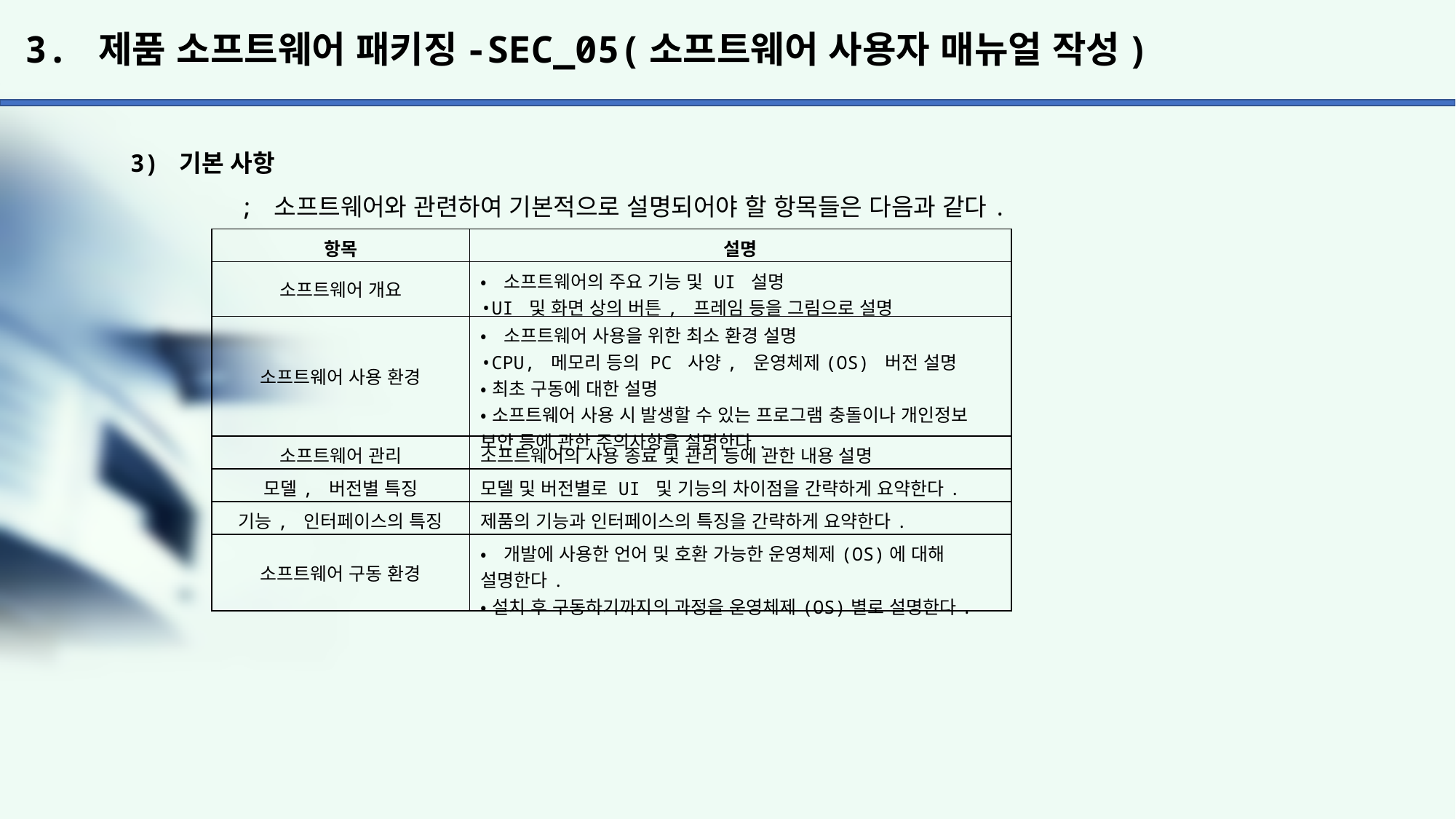

# 3. 제품 소프트웨어 패키징-SEC_05(소프트웨어 사용자 매뉴얼 작성)
3) 기본 사항
	; 소프트웨어와 관련하여 기본적으로 설명되어야 할 항목들은 다음과 같다.

| 항목 | 설명 |
| --- | --- |
| 소프트웨어 개요 | •소프트웨어의 주요 기능 및 UI 설명 •UI 및 화면 상의 버튼, 프레임 등을 그림으로 설명 |
| 소프트웨어 사용 환경 | •소프트웨어 사용을 위한 최소 환경 설명 •CPU, 메모리 등의 PC 사양, 운영체제(OS) 버전 설명 •최초 구동에 대한 설명 •소프트웨어 사용 시 발생할 수 있는 프로그램 충돌이나 개인정보 보안 등에 관한 주의사항을 설명한다. |
| 소프트웨어 관리 | 소프트웨어의 사용 종료 및 관리 등에 관한 내용 설명 |
| 모델, 버전별 특징 | 모델 및 버전별로 UI 및 기능의 차이점을 간략하게 요약한다. |
| 기능, 인터페이스의 특징 | 제품의 기능과 인터페이스의 특징을 간략하게 요약한다. |
| 소프트웨어 구동 환경 | •개발에 사용한 언어 및 호환 가능한 운영체제(OS)에 대해 설명한다. •설치 후 구동하기까지의 과정을 운영체제(OS)별로 설명한다. |